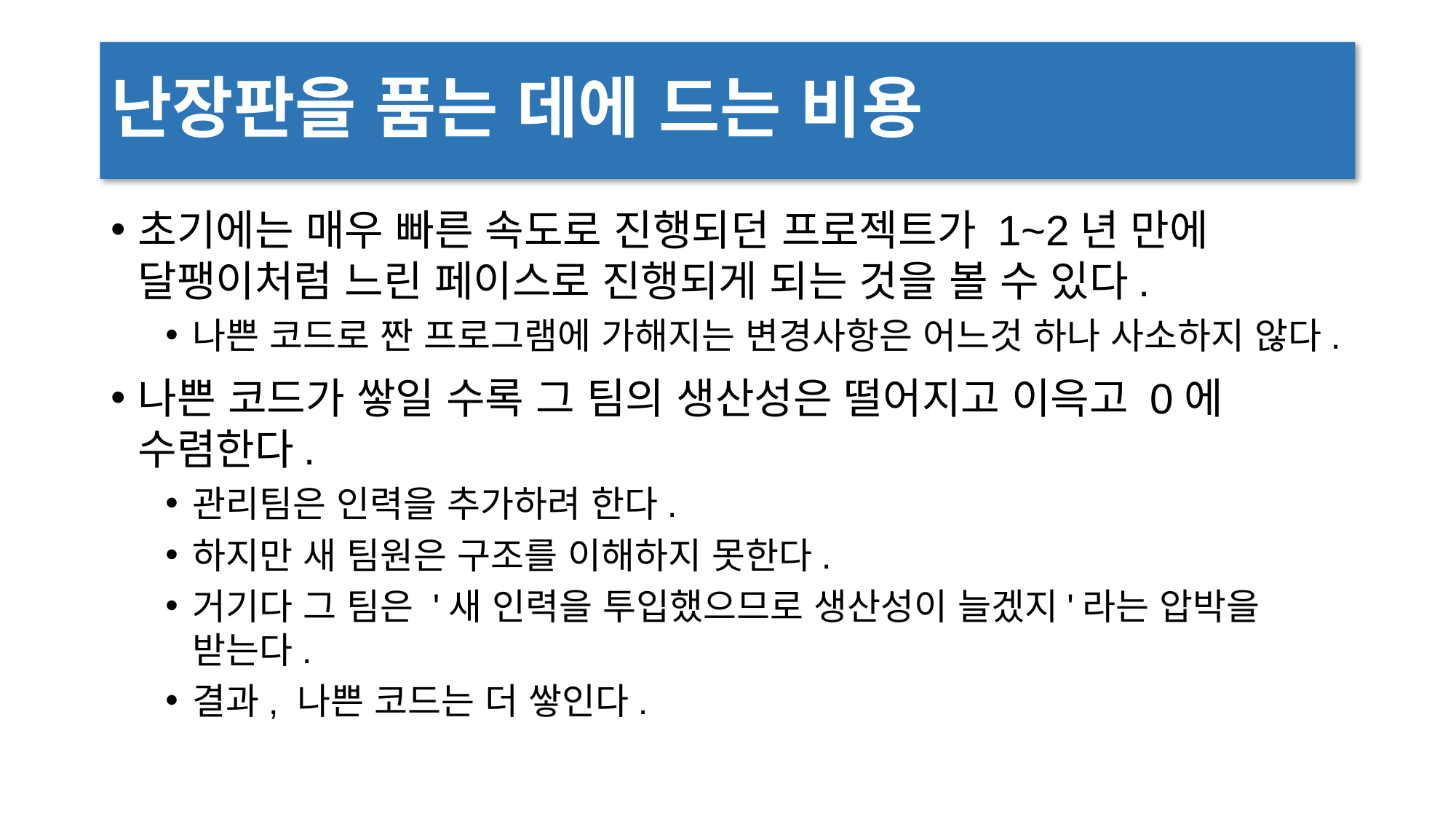

# 난장판을 품는 데에 드는 비용
초기에는 매우 빠른 속도로 진행되던 프로젝트가 1~2년 만에 달팽이처럼 느린 페이스로 진행되게 되는 것을 볼 수 있다.
나쁜 코드로 짠 프로그램에 가해지는 변경사항은 어느것 하나 사소하지 않다.
나쁜 코드가 쌓일 수록 그 팀의 생산성은 떨어지고 이윽고 0에 수렴한다.
관리팀은 인력을 추가하려 한다.
하지만 새 팀원은 구조를 이해하지 못한다.
거기다 그 팀은 '새 인력을 투입했으므로 생산성이 늘겠지'라는 압박을 받는다.
결과, 나쁜 코드는 더 쌓인다.